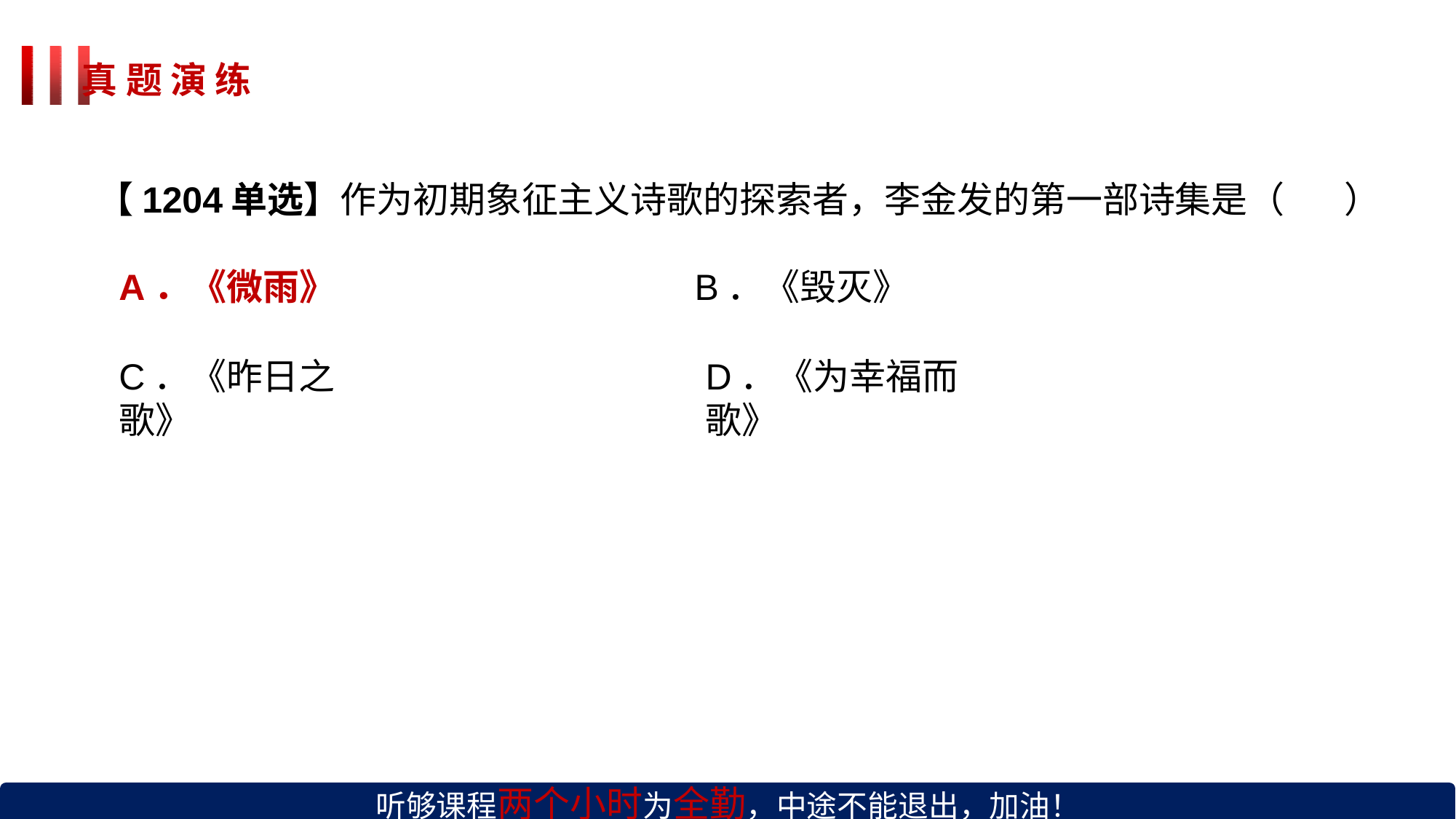

# 真 题 演 练
【1204单选】作为初期象征主义诗歌的探索者，李金发的第一部诗集是（	）
A．《微雨》

C．《昨日之歌》
B．《毁灭》

D．《为幸福而歌》

听够课程两个小时为全勤，中途不能退出，加油！